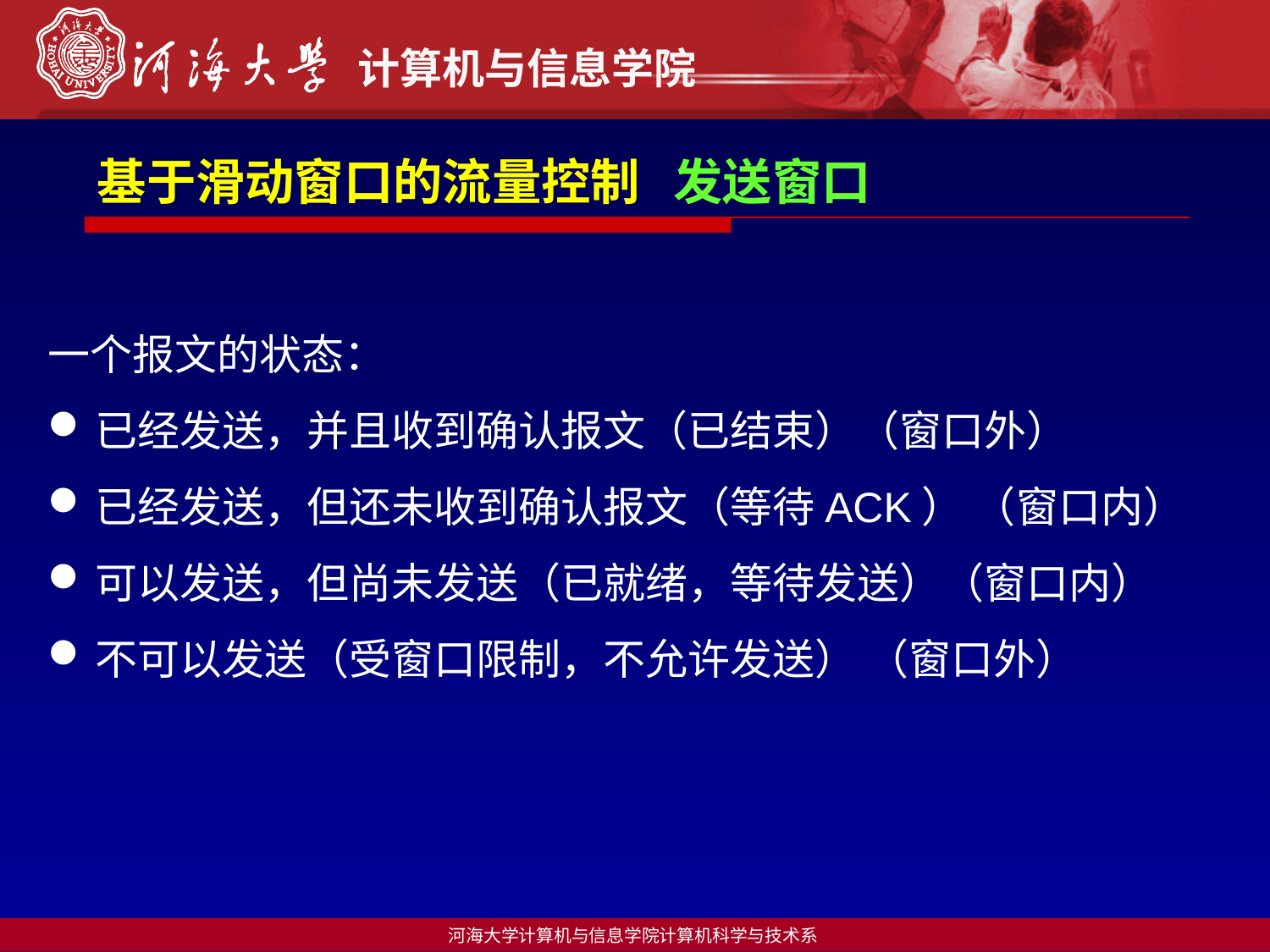

基于滑动窗口的流量控制   发送窗口
一个报文的状态：
已经发送，并且收到确认报文（已结束）（窗口外）
已经发送，但还未收到确认报文（等待ACK） （窗口内）
可以发送，但尚未发送（已就绪，等待发送）（窗口内）
不可以发送（受窗口限制，不允许发送） （窗口外）